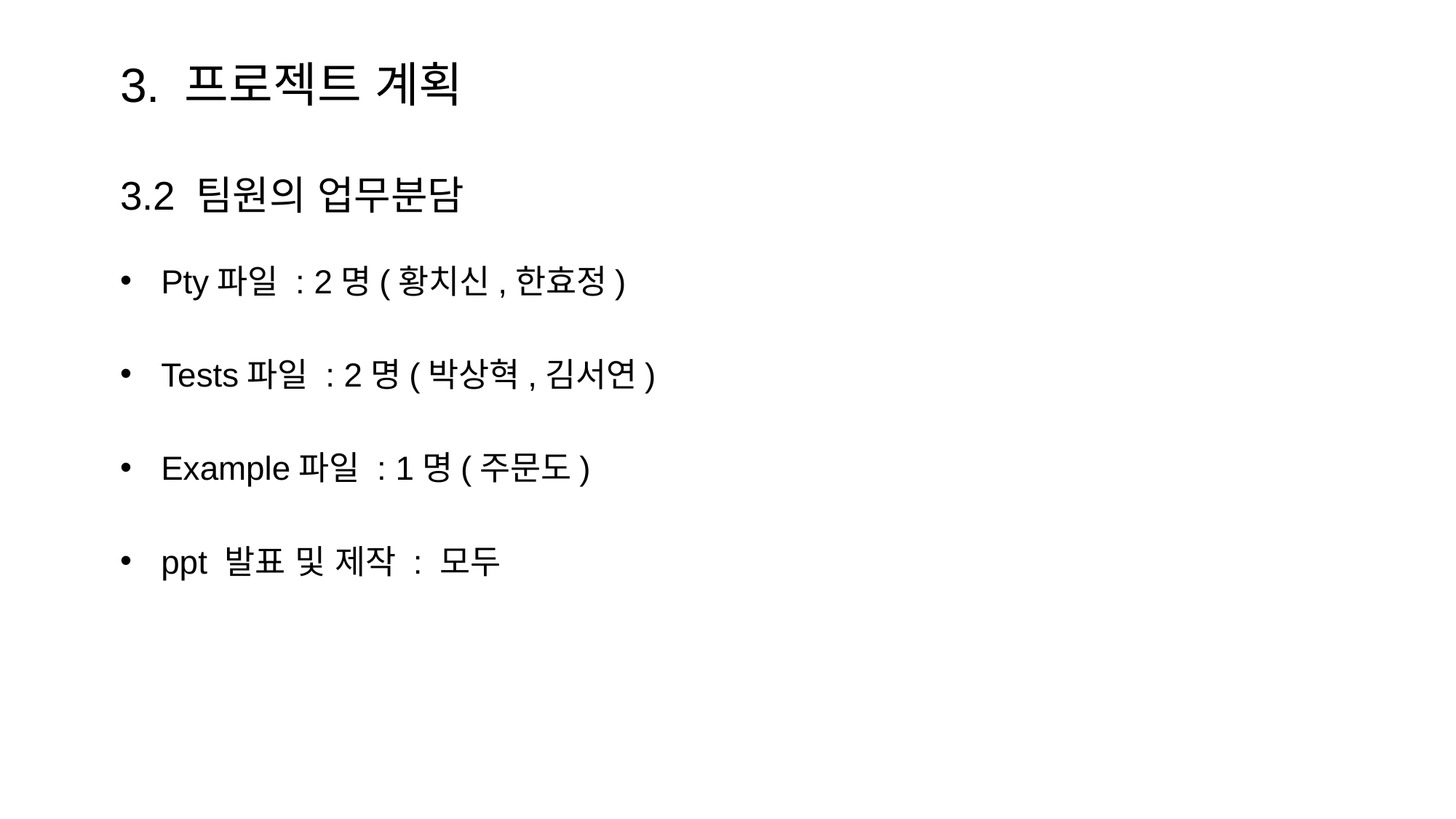

3. 프로젝트 계획
3.2 팀원의 업무분담
Pty파일 : 2명(황치신,한효정)

Tests파일 : 2명(박상혁,김서연)

Example파일 : 1명(주문도)

ppt 발표 및 제작 : 모두